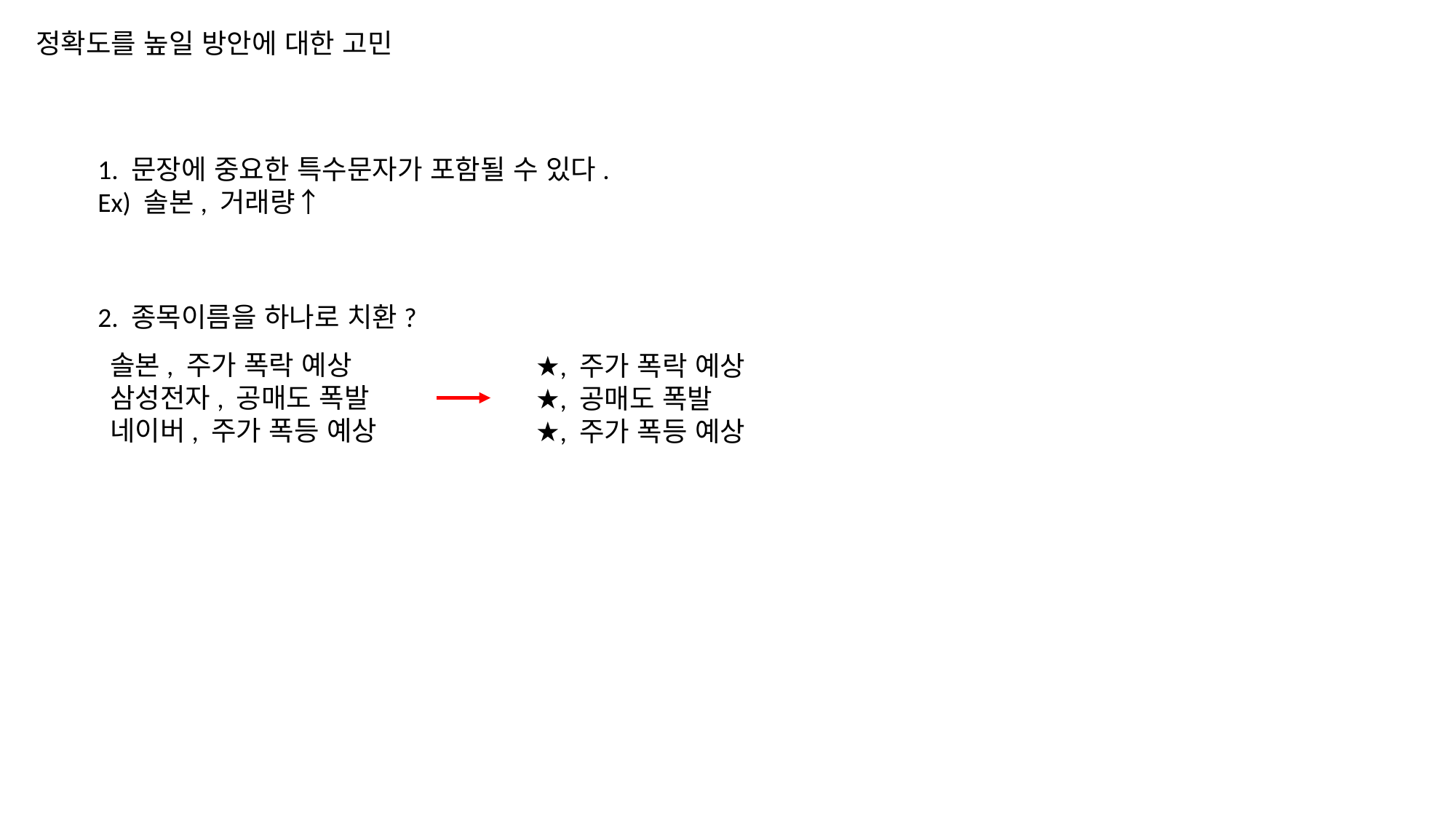

정확도를 높일 방안에 대한 고민
1. 문장에 중요한 특수문자가 포함될 수 있다.
Ex) 솔본, 거래량↑
2. 종목이름을 하나로 치환?
솔본, 주가 폭락 예상
삼성전자, 공매도 폭발
네이버, 주가 폭등 예상
★, 주가 폭락 예상
★, 공매도 폭발
★, 주가 폭등 예상